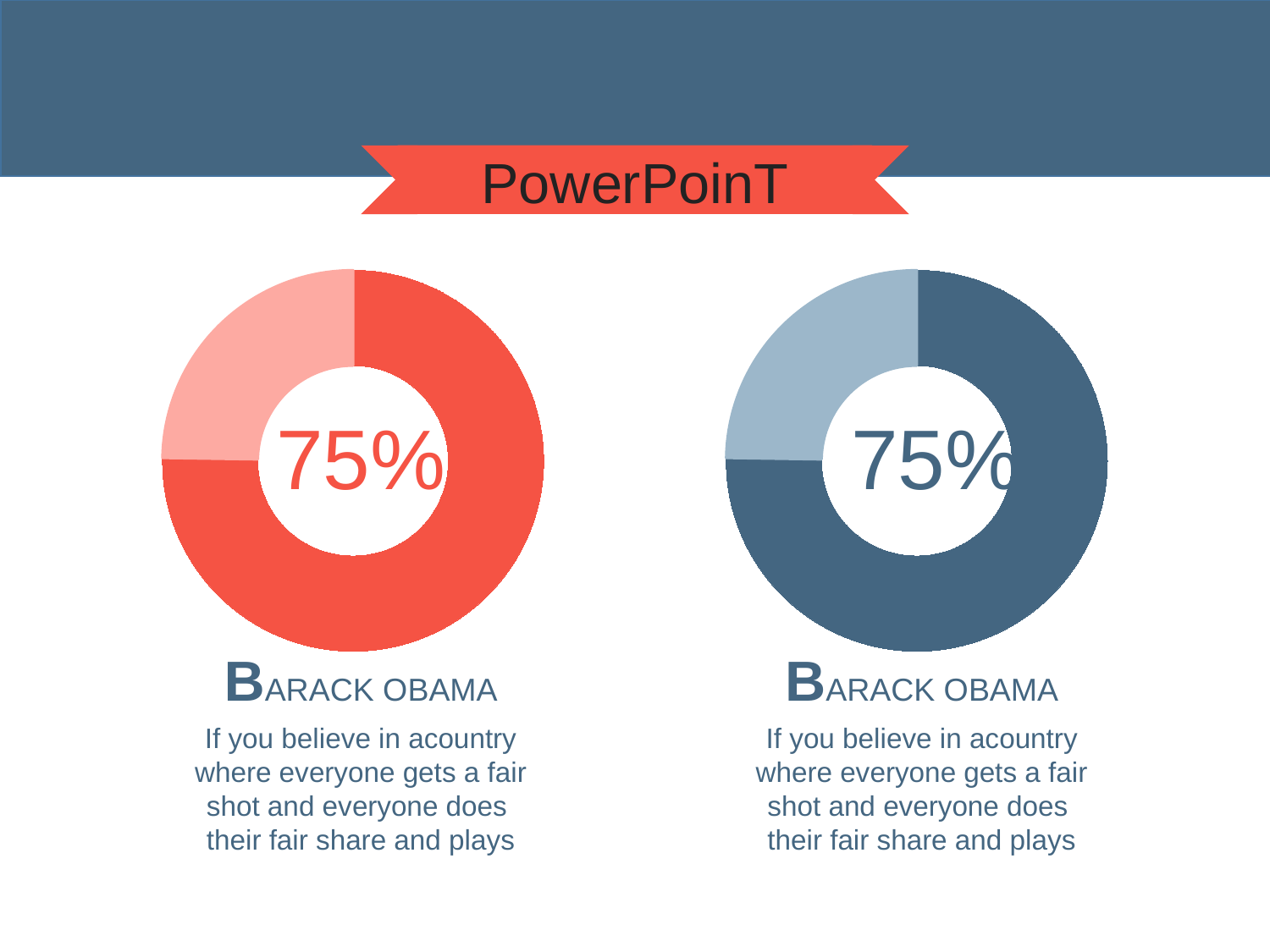

서울시 홈셰어링
PowerPoinT

### Chart

| Category | 판매 |
|---|---|

### Chart

| Category | 판매 |
|---|---|
75%
75%
BARACK OBAMA
BARACK OBAMA
If you believe in acountry
where everyone gets a fair
shot and everyone does
their fair share and plays
If you believe in acountry
where everyone gets a fair
shot and everyone does
their fair share and plays